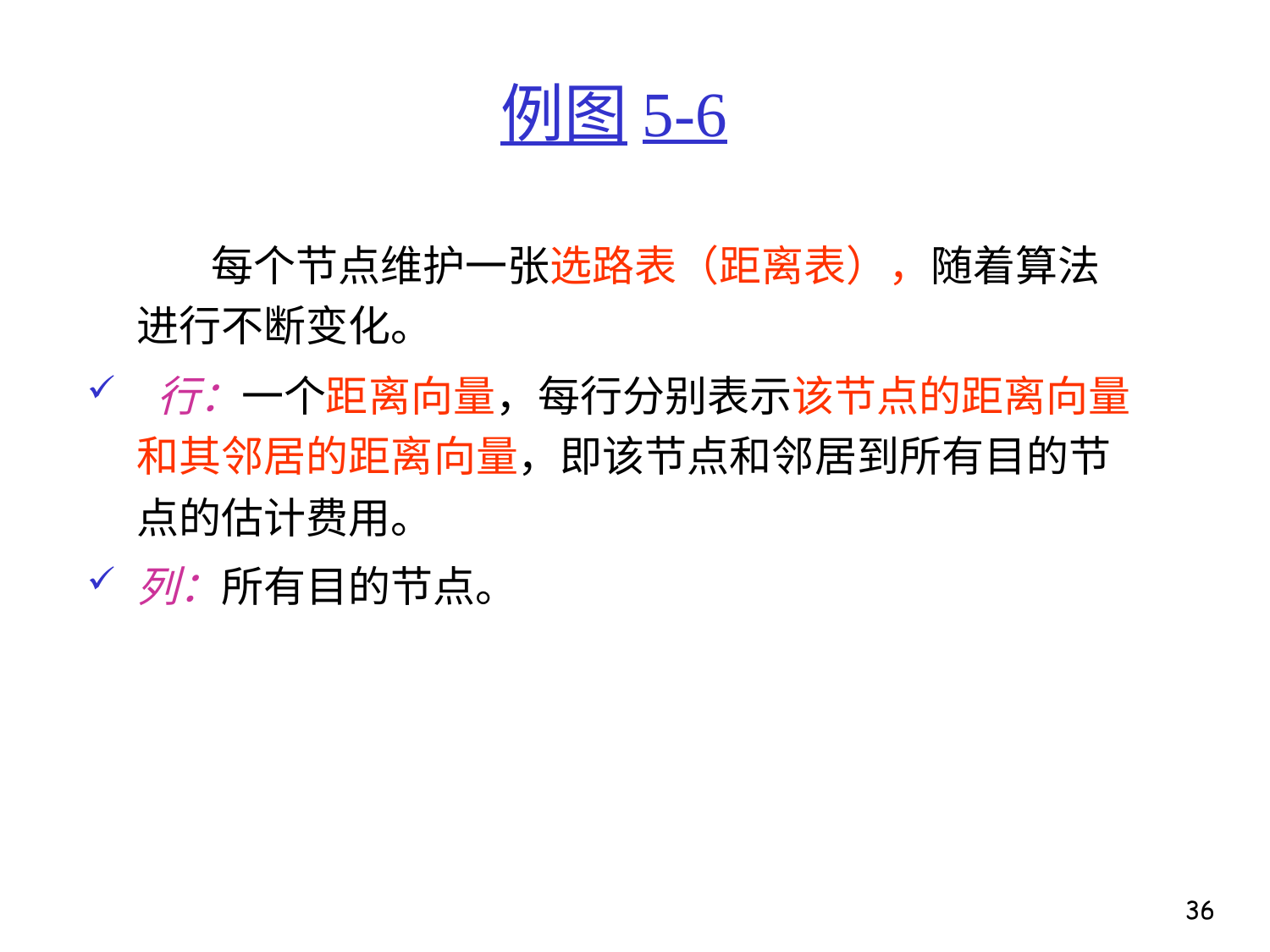

# 例图5-6
            每个节点维护一张选路表（距离表），随着算法进行不断变化。
 行：一个距离向量，每行分别表示该节点的距离向量和其邻居的距离向量，即该节点和邻居到所有目的节点的估计费用。
列：所有目的节点。
36